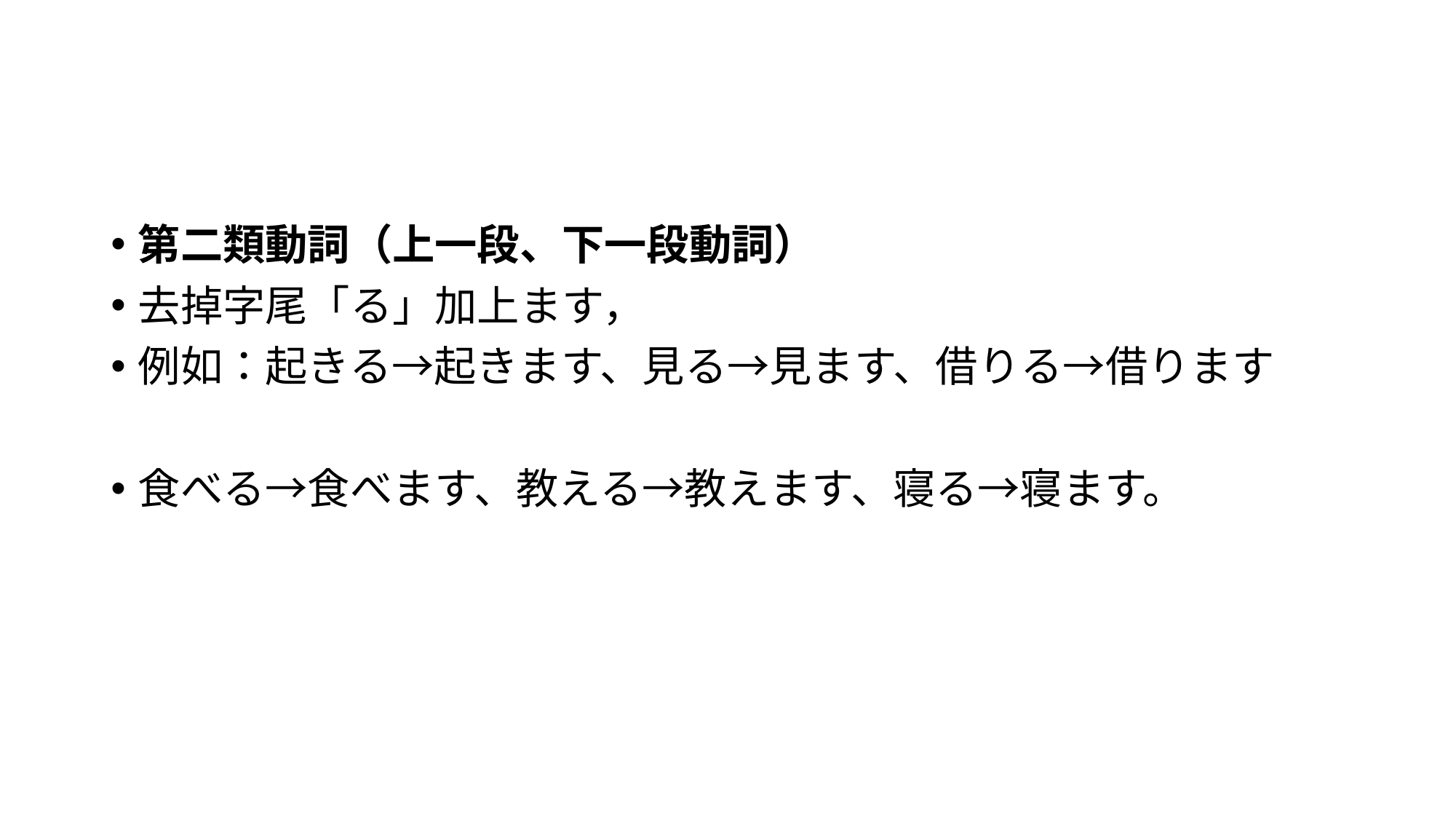

#
第二類動詞（上一段、下一段動詞）
去掉字尾「る」加上ます，
例如：起きる→起きます、見る→見ます、借りる→借ります

食べる→食べます、教える→教えます、寝る→寝ます。